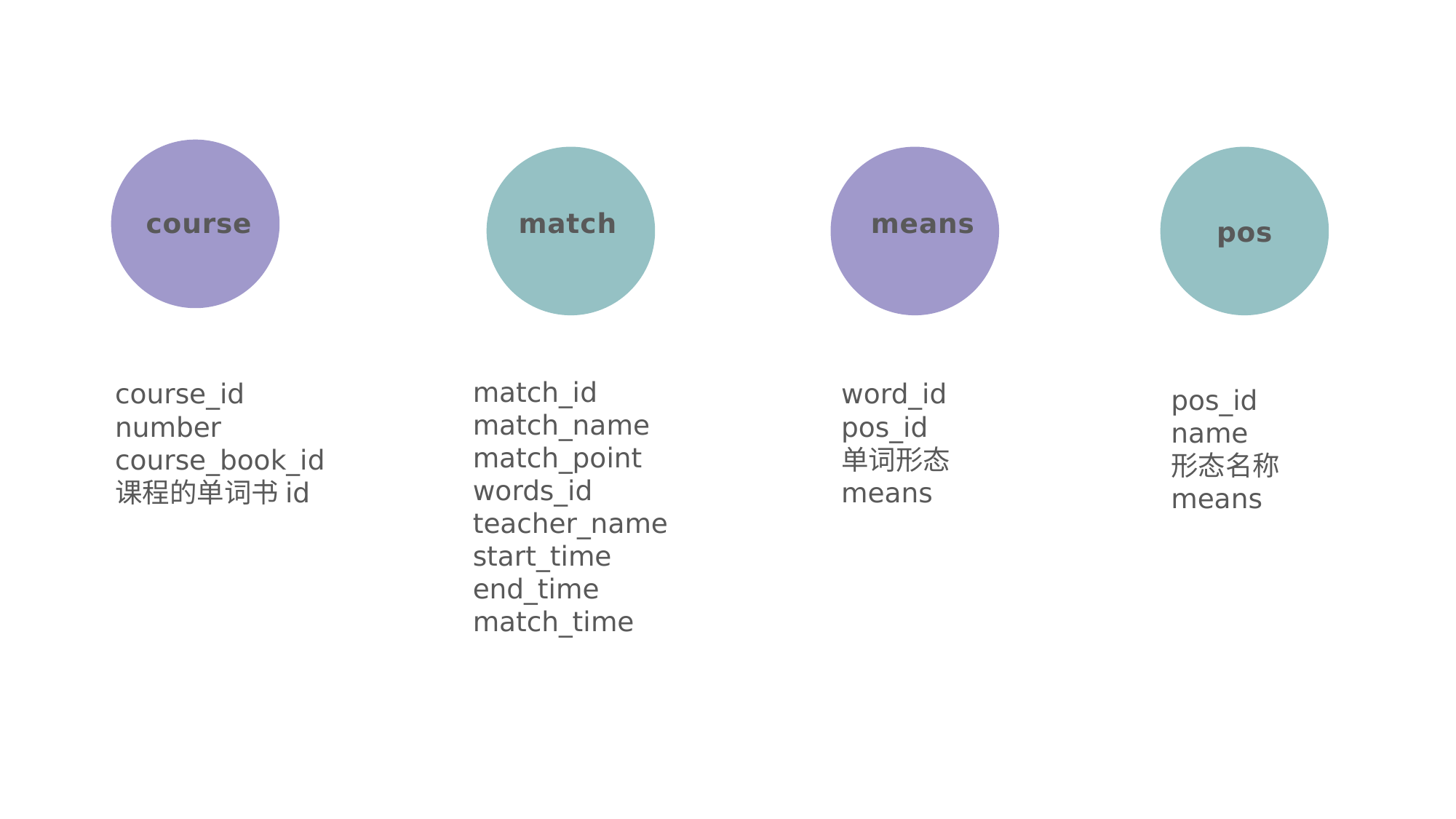

course
match
means
pos
match_id
match_name
match_point
words_id
teacher_name
start_time
end_time
match_time

word_id
pos_id
单词形态
means
course_id
number
course_book_id
课程的单词书id
pos_id
name
形态名称
means